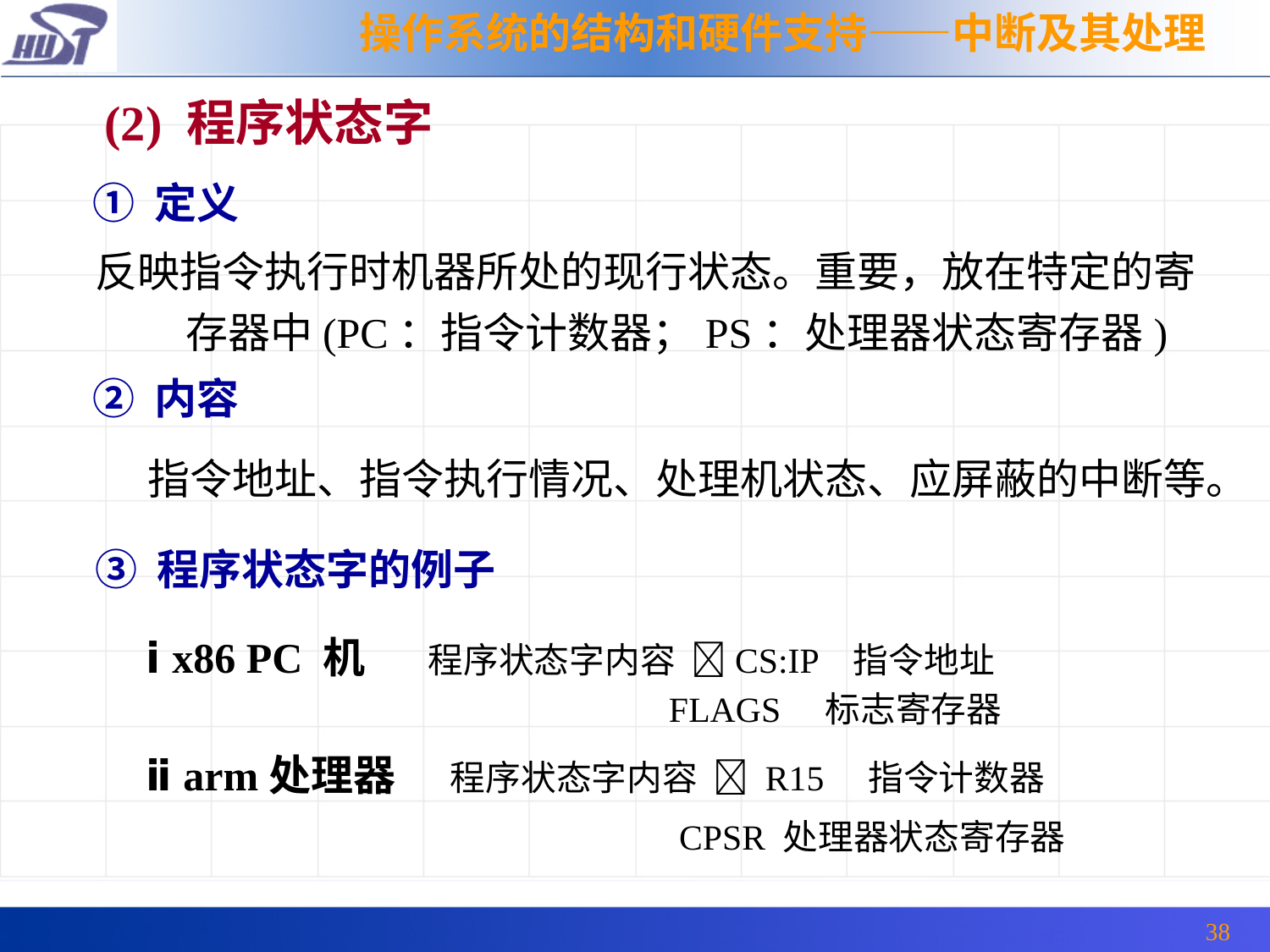

操作系统的结构和硬件支持——中断及其处理
(2) 程序状态字
① 定义
反映指令执行时机器所处的现行状态。重要，放在特定的寄存器中(PC：指令计数器；PS：处理器状态寄存器)
② 内容
指令地址、指令执行情况、处理机状态、应屏蔽的中断等。
③ 程序状态字的例子
ⅰ x86 PC 机        程序状态字内容  →CS:IP   指令地址
                                                                  FLAGS    标志寄存器
ⅱ arm处理器       程序状态字内容  → R15    指令计数器
                                                            CPSR 处理器状态寄存器
38